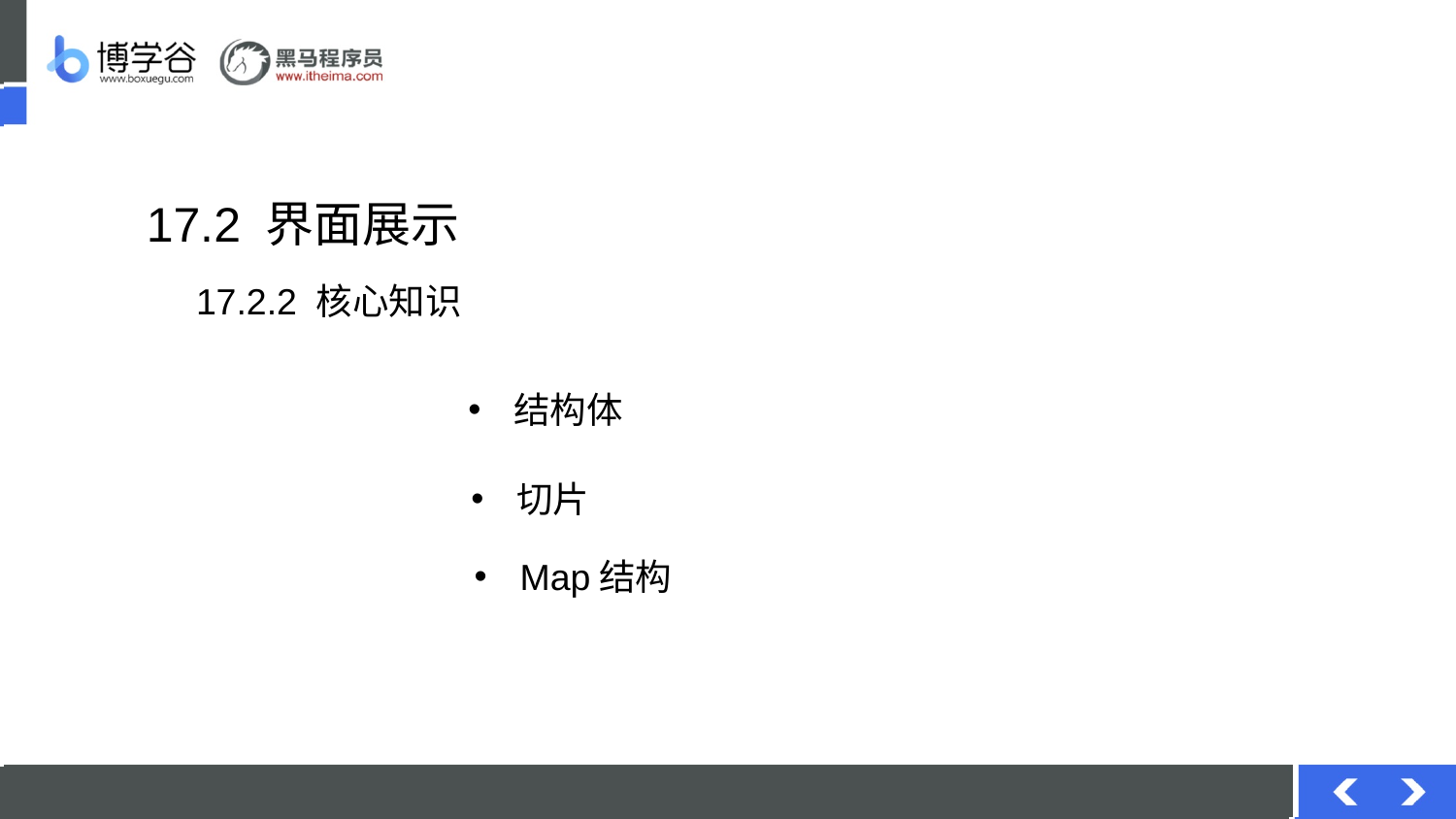

# 17.2 界面展示
17.2.2 核心知识
结构体
切片
Map结构